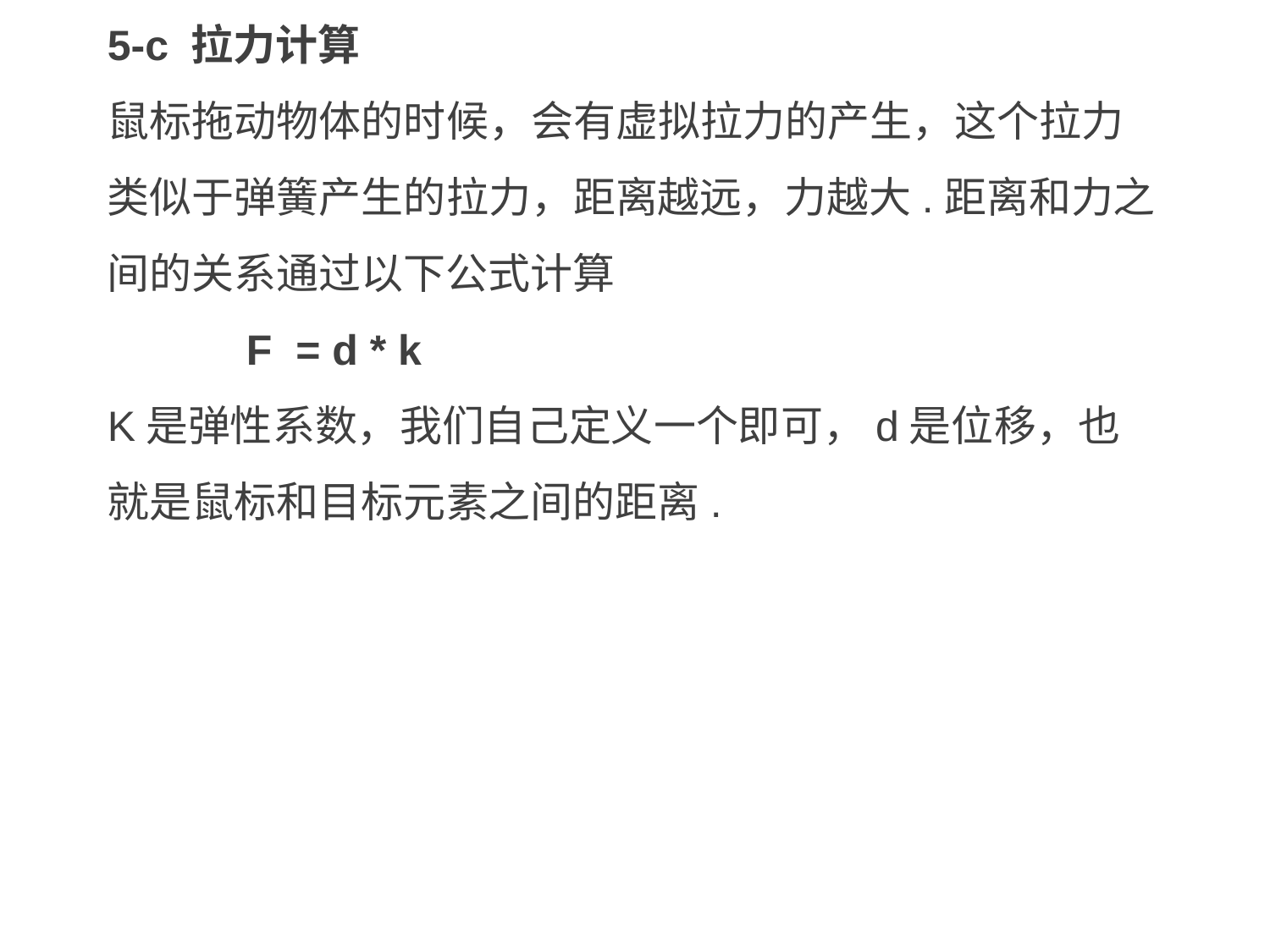

5-c 拉力计算
鼠标拖动物体的时候，会有虚拟拉力的产生，这个拉力类似于弹簧产生的拉力，距离越远，力越大.距离和力之间的关系通过以下公式计算
	 F  = d * k
K是弹性系数，我们自己定义一个即可，d是位移，也就是鼠标和目标元素之间的距离.